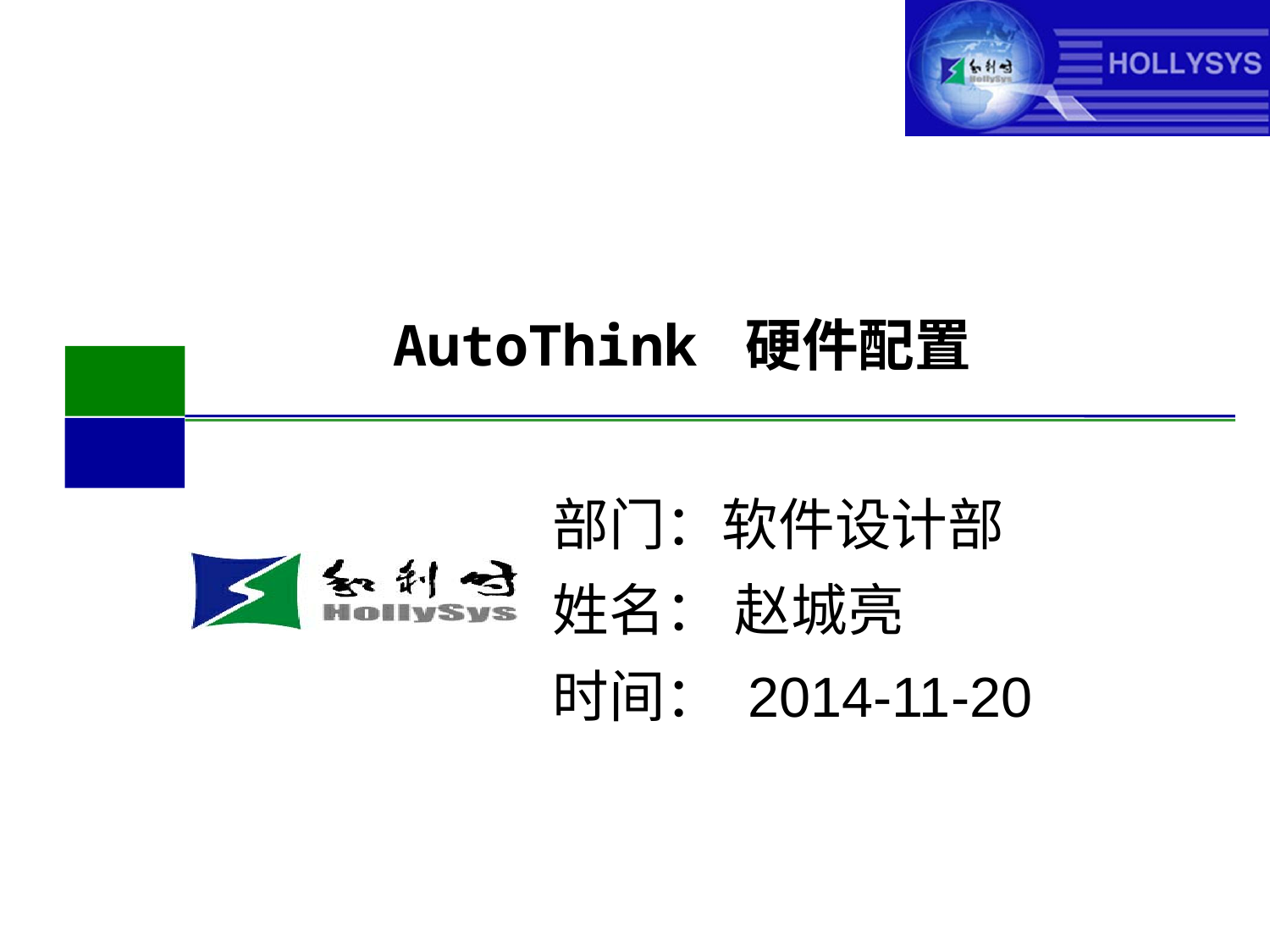

AutoThink 硬件配置
部门：软件设计部
姓名： 赵城亮
时间： 2014-11-20